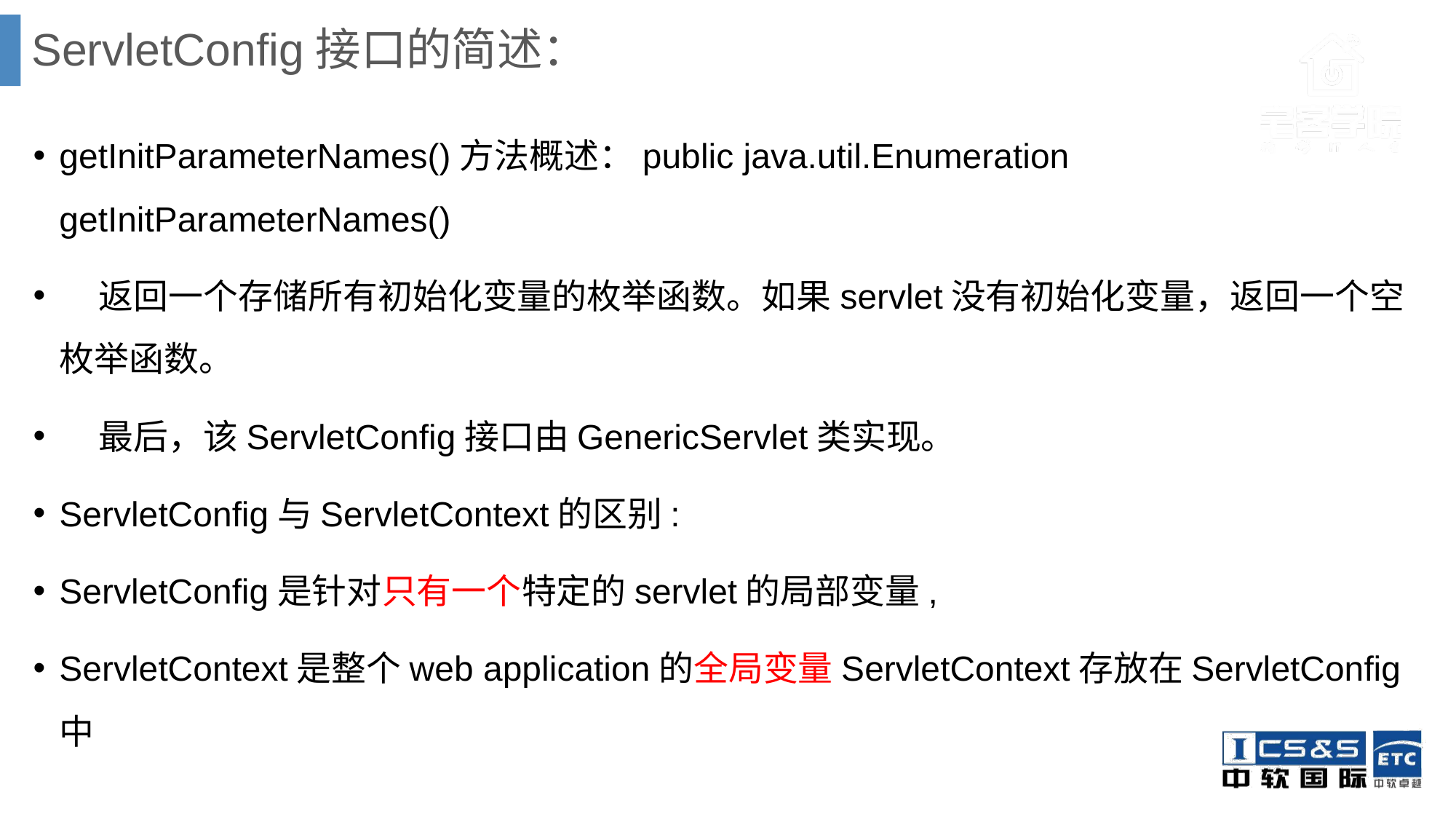

# ServletConfig接口的简述：
getInitParameterNames()方法概述：public java.util.Enumeration getInitParameterNames()
    返回一个存储所有初始化变量的枚举函数。如果servlet没有初始化变量，返回一个空枚举函数。
    最后，该ServletConfig接口由GenericServlet类实现。
ServletConfig与ServletContext的区别:
ServletConfig是针对只有一个特定的servlet的局部变量,
ServletContext是整个web application的全局变量ServletContext存放在ServletConfig中